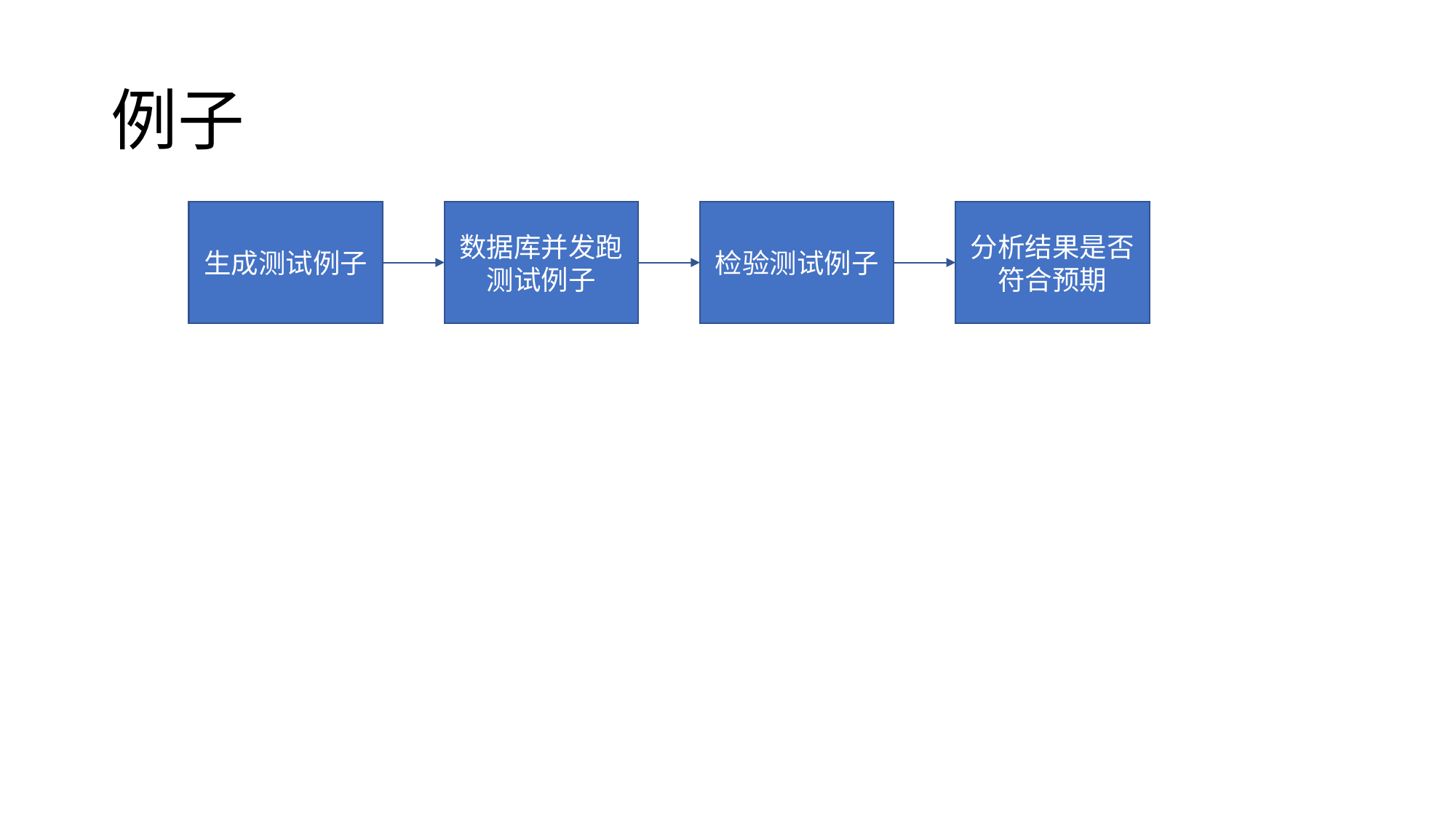

# 例子
生成测试例子
数据库并发跑测试例子
检验测试例子
分析结果是否符合预期